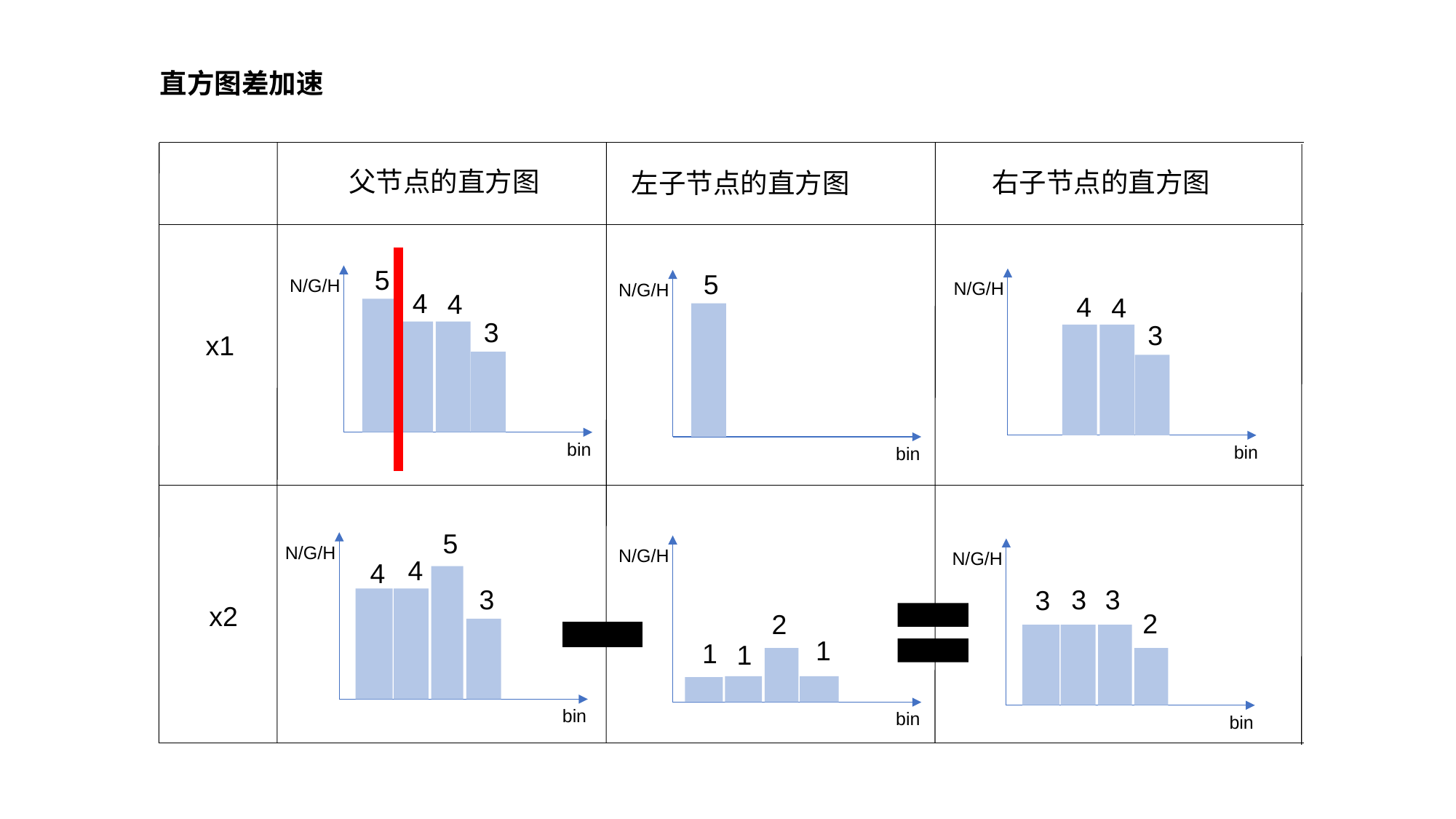

直方图差加速
父节点的直方图
右子节点的直方图
左子节点的直方图
5
5
N/G/H
N/G/H
N/G/H
4
4
4
4

3
3

x1

bin
bin
bin
5
N/G/H
N/G/H
N/G/H
4
4

3
3
3
3

x2
2
2

1
1
1

bin
bin
bin